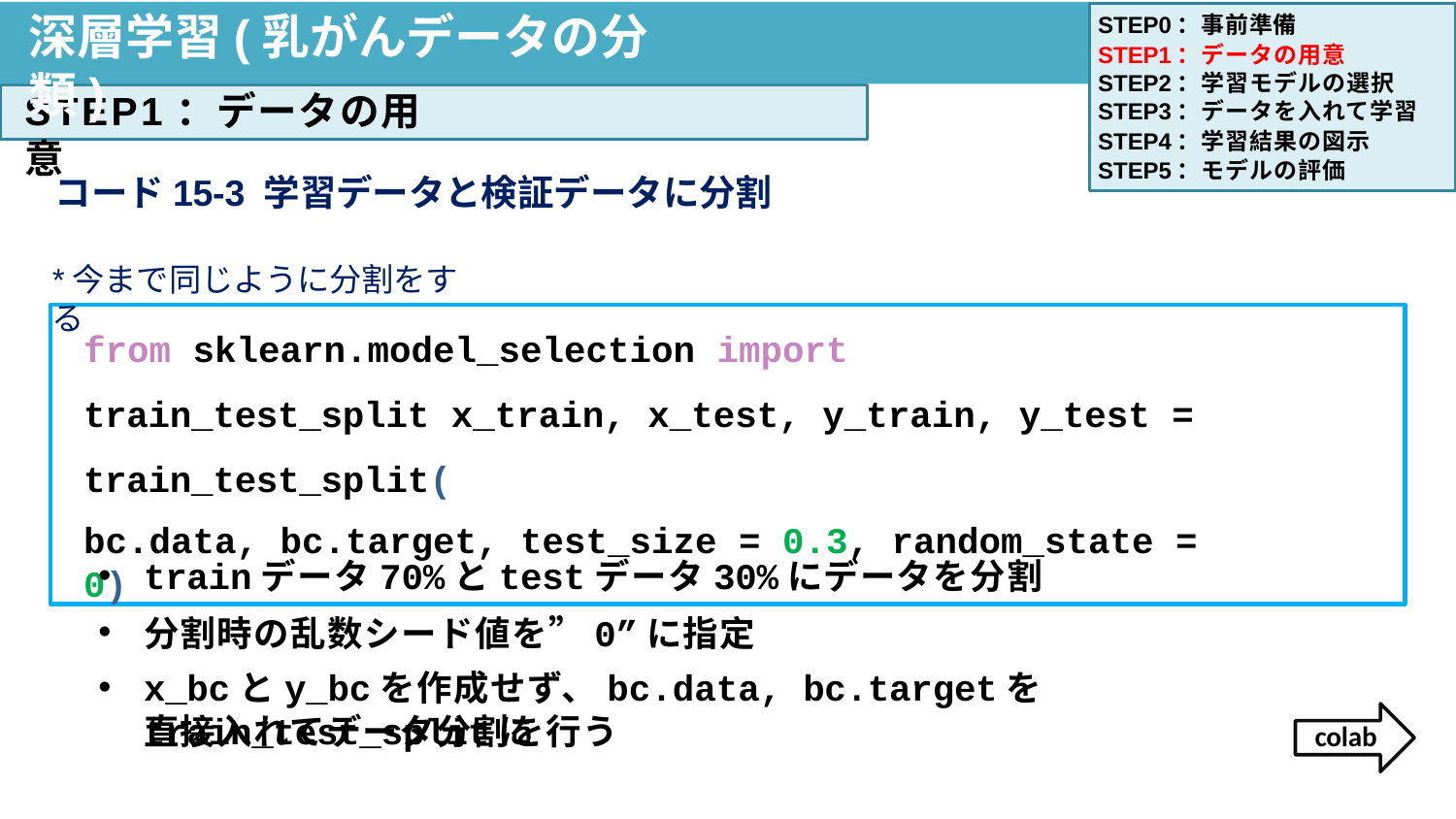

# 深層学習(乳がんデータの分類)
STEP0：事前準備
STEP1：データの用意 STEP2：学習モデルの選択

STEP1：データの用意
STEP3：データを入れて学習 STEP4：学習結果の図示 STEP5：モデルの評価
コード15-3 学習データと検証データに分割
*今まで同じように分割をする
from sklearn.model_selection import train_test_split x_train, x_test, y_train, y_test = train_test_split(
bc.data, bc.target, test_size = 0.3, random_state = 0)
trainデータ70%とtestデータ30%にデータを分割
分割時の乱数シード値を”0”に指定
x_bcとy_bcを作成せず、bc.data, bc.targetをtrain_test_splitに

直接入れてデータ分割を行う
colab